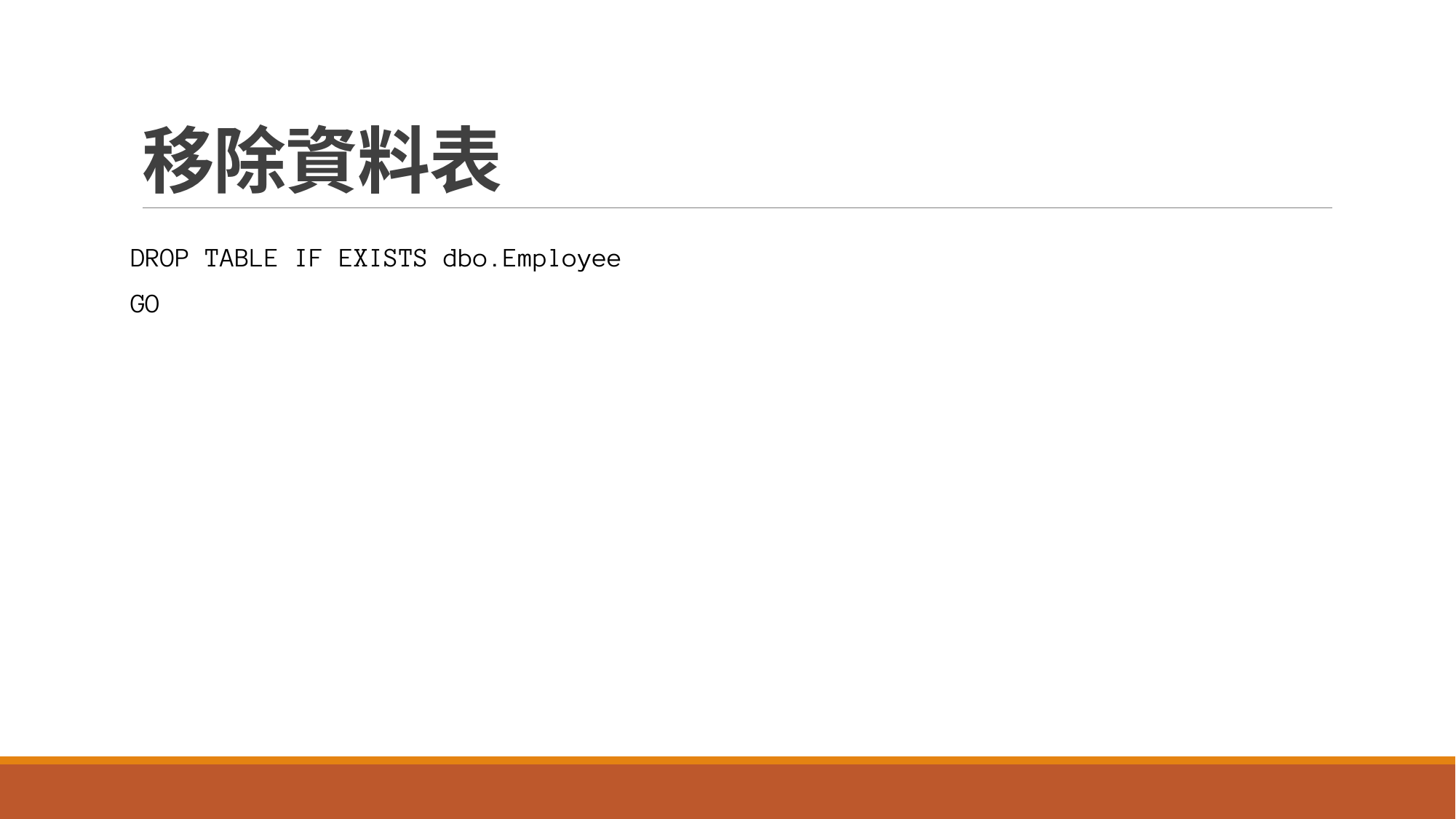

# 移除資料表
DROP TABLE IF EXISTS dbo.Employee
GO